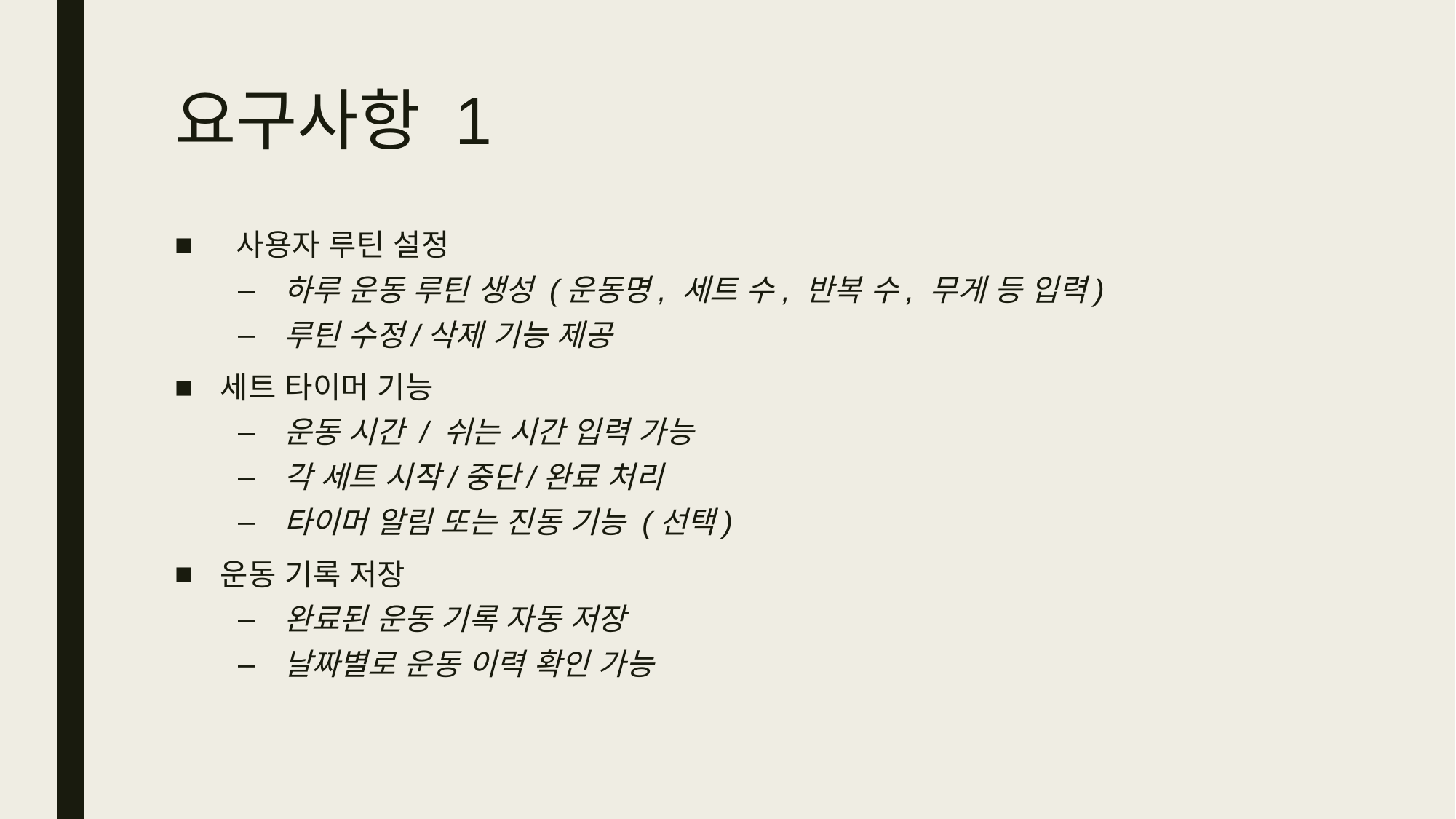

# 요구사항 1
 사용자 루틴 설정
하루 운동 루틴 생성 (운동명, 세트 수, 반복 수, 무게 등 입력)
루틴 수정/삭제 기능 제공
세트 타이머 기능
운동 시간 / 쉬는 시간 입력 가능
각 세트 시작/중단/완료 처리
타이머 알림 또는 진동 기능 (선택)
운동 기록 저장
완료된 운동 기록 자동 저장
날짜별로 운동 이력 확인 가능